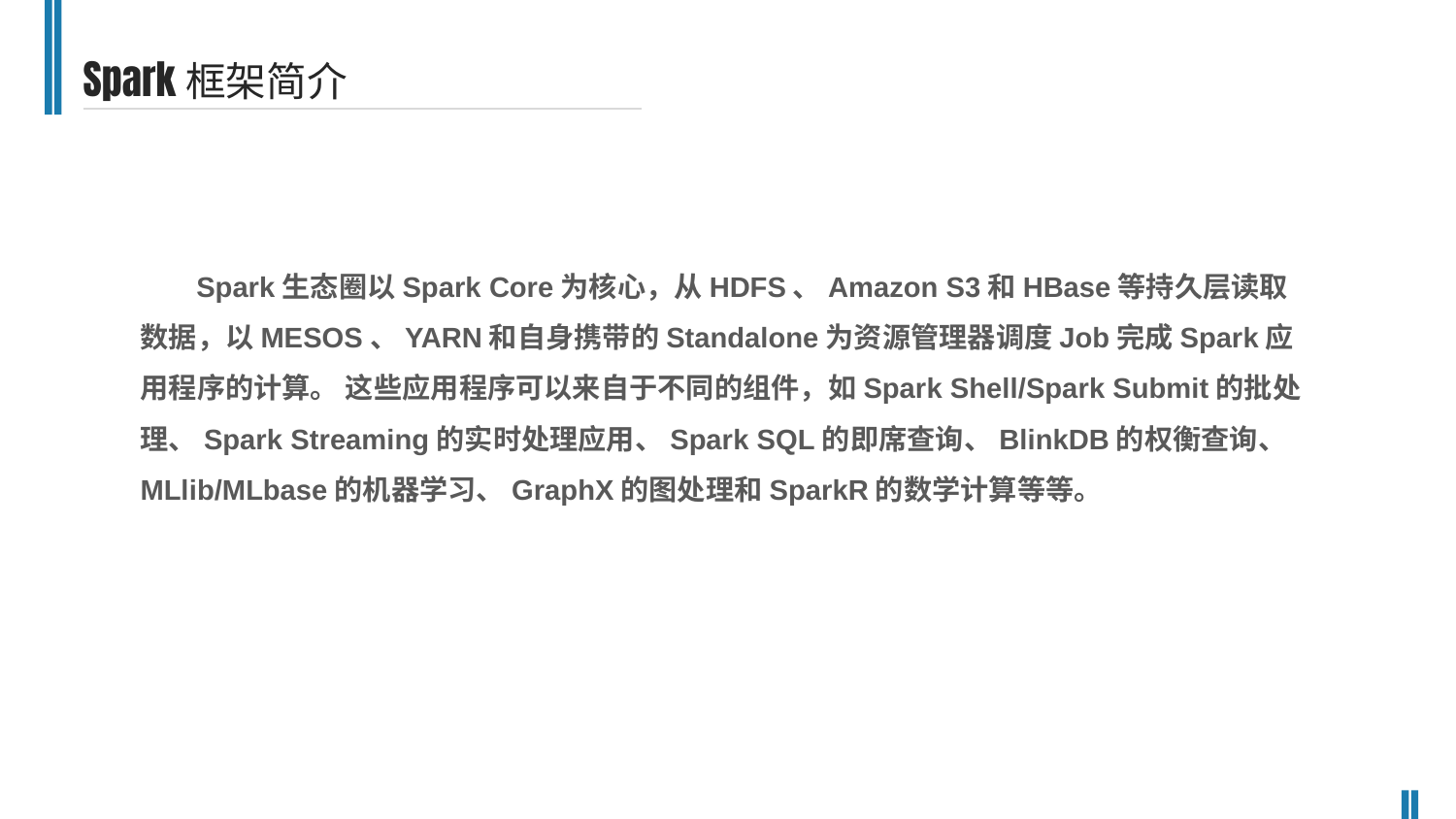

Spark框架简介
       Spark生态圈以Spark Core为核心，从HDFS、Amazon S3和HBase等持久层读取数据，以MESOS、YARN和自身携带的Standalone为资源管理器调度Job完成Spark应用程序的计算。 这些应用程序可以来自于不同的组件，如Spark Shell/Spark Submit的批处理、Spark Streaming的实时处理应用、Spark SQL的即席查询、BlinkDB的权衡查询、MLlib/MLbase的机器学习、GraphX的图处理和SparkR的数学计算等等。